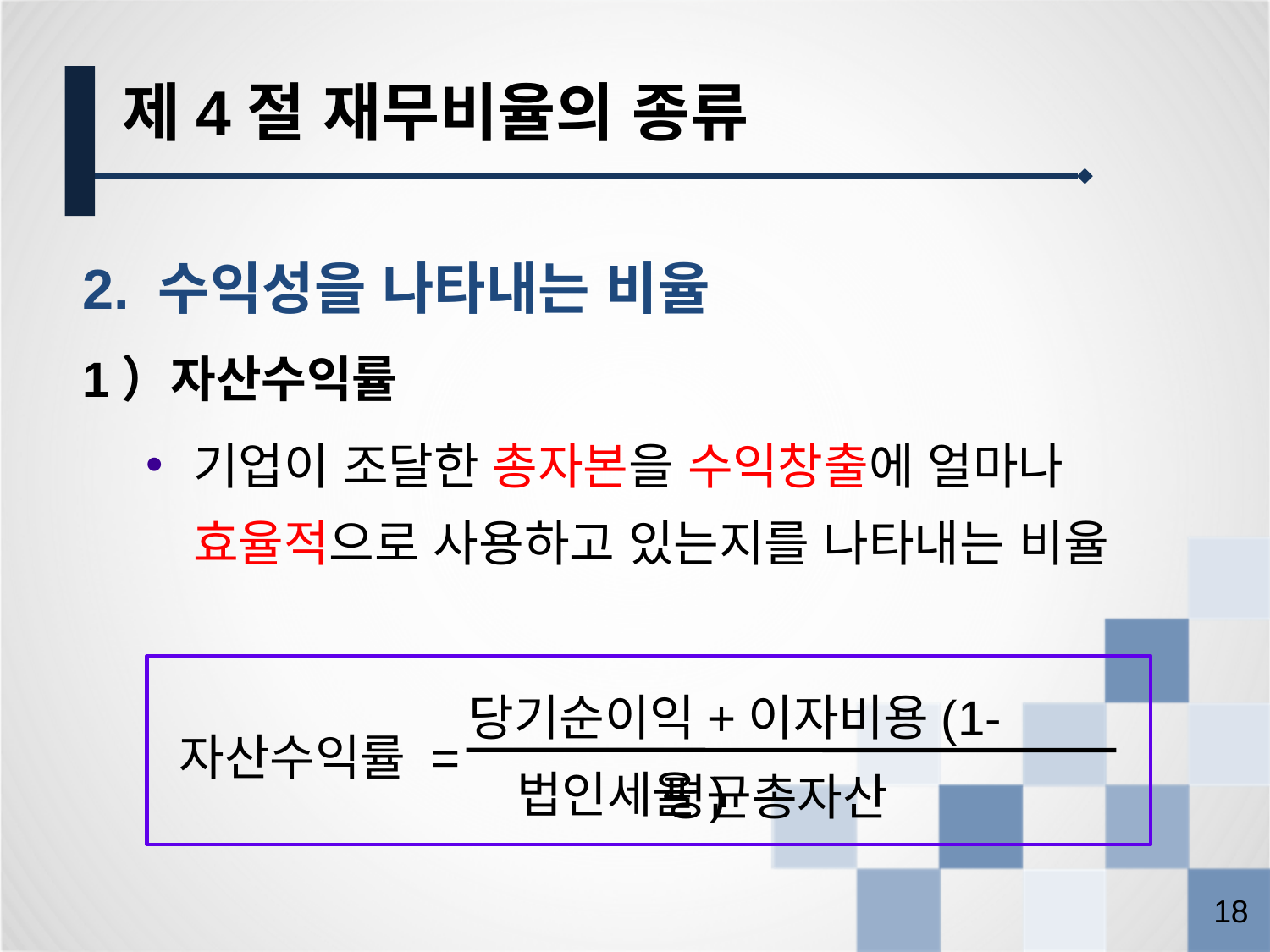

제4절 재무비율의 종류

2. 수익성을 나타내는 비율
1）자산수익률
기업이 조달한 총자본을 수익창출에 얼마나 효율적으로 사용하고 있는지를 나타내는 비율

당기순이익+이자비용(1-법인세율)
자산수익률 =
평균총자산
18